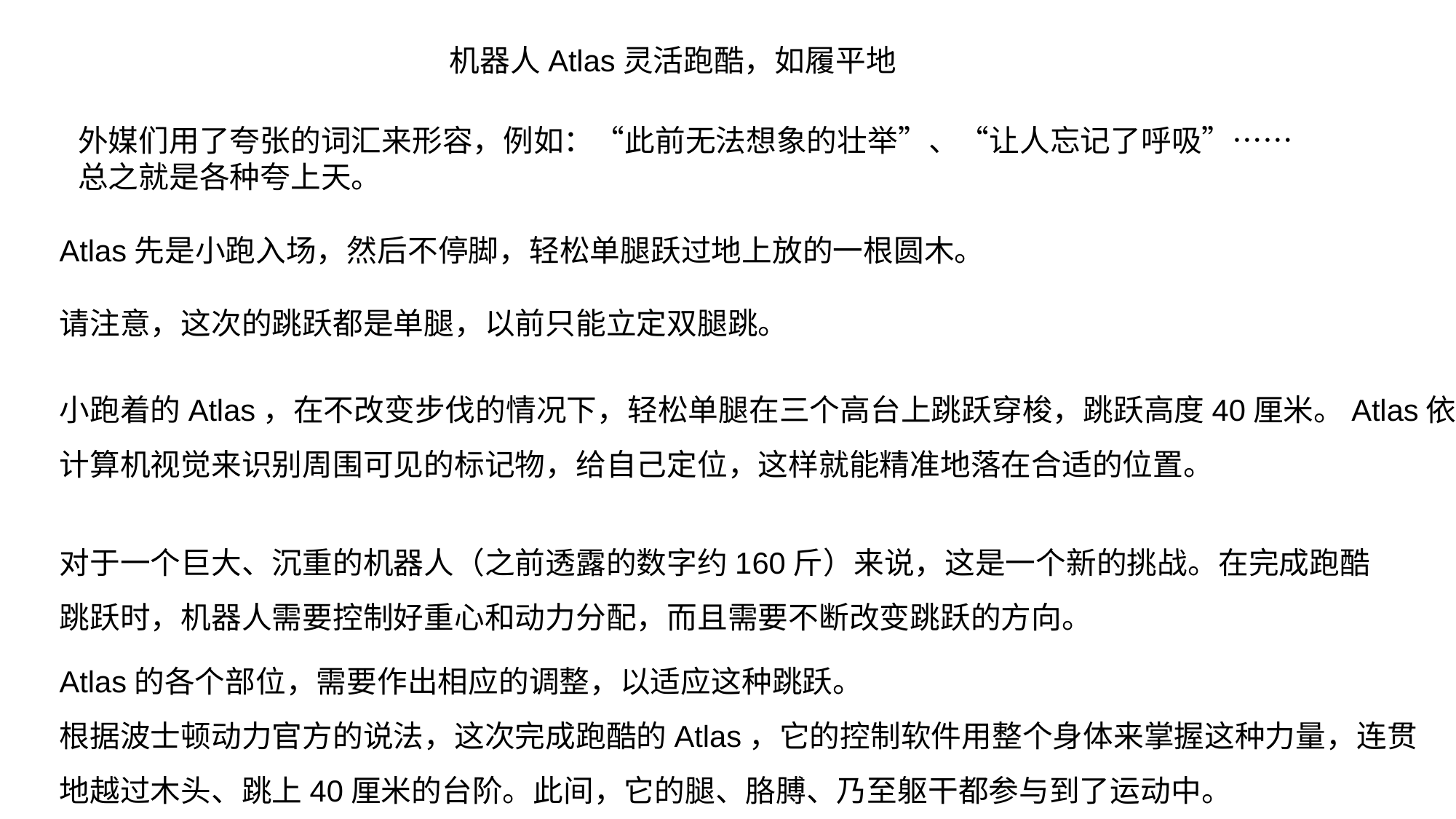

机器人Atlas灵活跑酷，如履平地
外媒们用了夸张的词汇来形容，例如：“此前无法想象的壮举”、“让人忘记了呼吸”……总之就是各种夸上天。
Atlas先是小跑入场，然后不停脚，轻松单腿跃过地上放的一根圆木。

请注意，这次的跳跃都是单腿，以前只能立定双腿跳。
小跑着的Atlas，在不改变步伐的情况下，轻松单腿在三个高台上跳跃穿梭，跳跃高度40厘米。Atlas依靠计算机视觉来识别周围可见的标记物，给自己定位，这样就能精准地落在合适的位置。
对于一个巨大、沉重的机器人（之前透露的数字约160斤）来说，这是一个新的挑战。在完成跑酷跳跃时，机器人需要控制好重心和动力分配，而且需要不断改变跳跃的方向。
Atlas的各个部位，需要作出相应的调整，以适应这种跳跃。
根据波士顿动力官方的说法，这次完成跑酷的Atlas，它的控制软件用整个身体来掌握这种力量，连贯地越过木头、跳上40厘米的台阶。此间，它的腿、胳膊、乃至躯干都参与到了运动中。